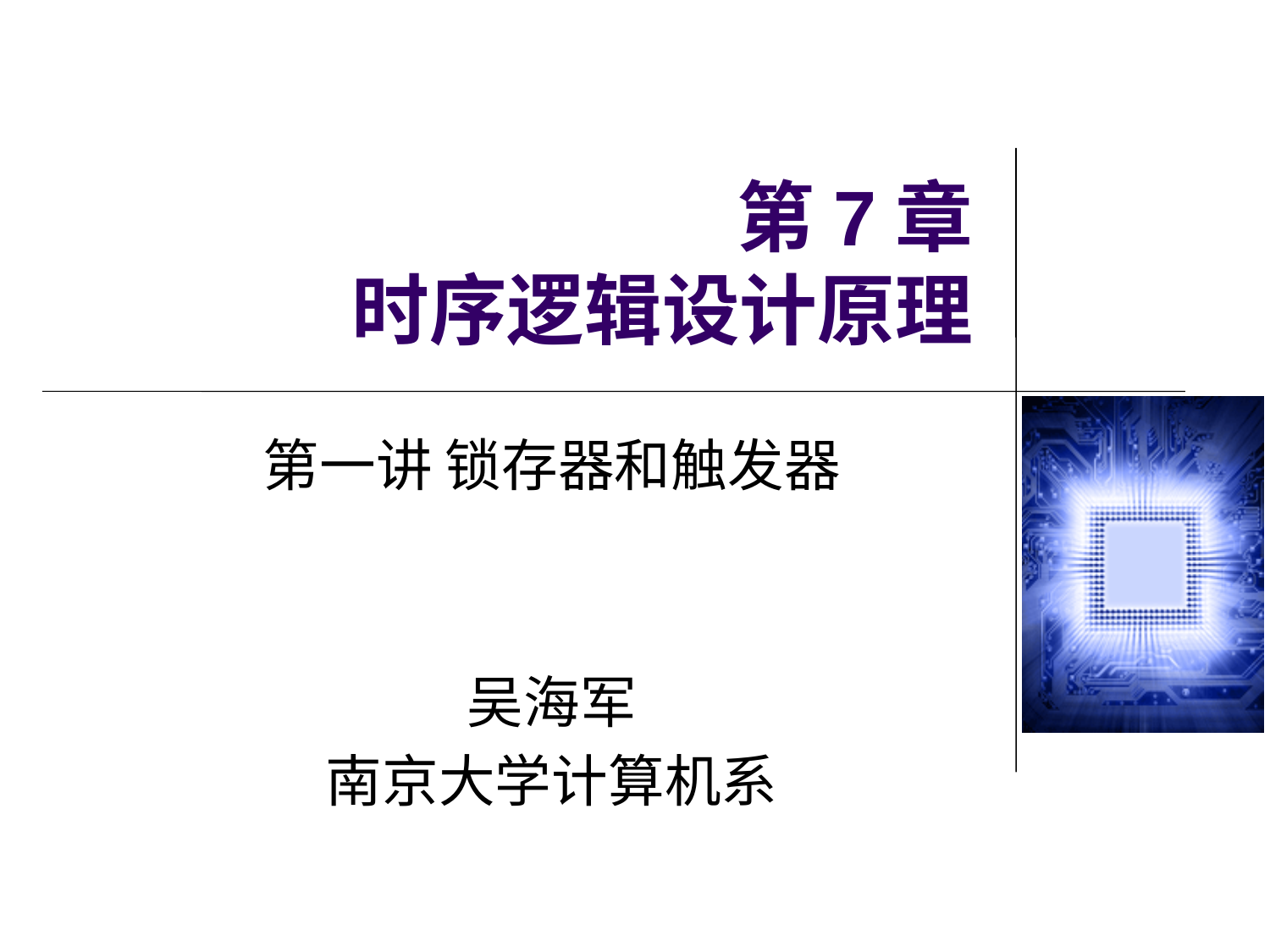

# 第7章 时序逻辑设计原理
第一讲 锁存器和触发器

吴海军
南京大学计算机系